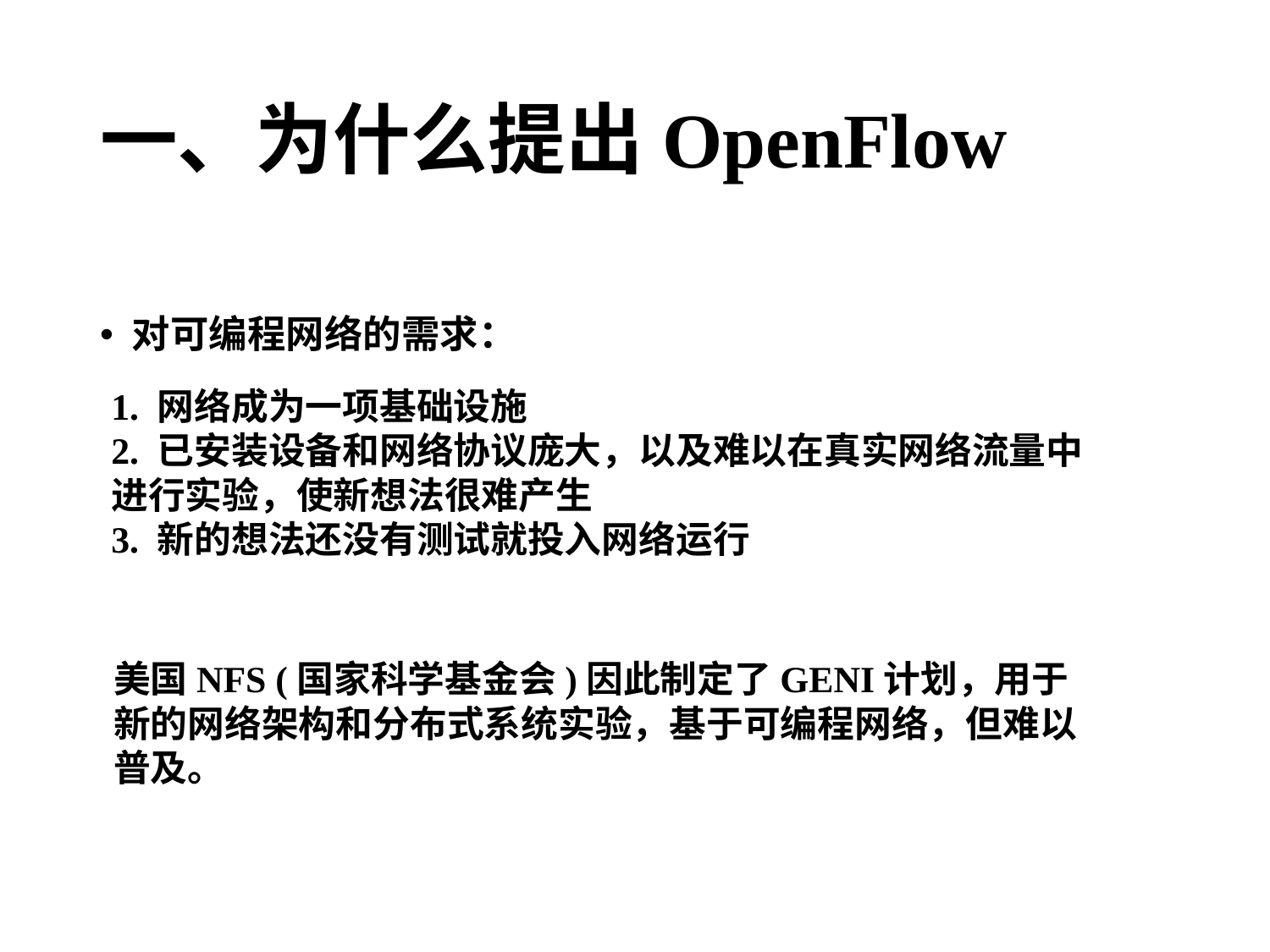

# 一、为什么提出OpenFlow
对可编程网络的需求：
1. 网络成为一项基础设施
2. 已安装设备和网络协议庞大，以及难以在真实网络流量中进行实验，使新想法很难产生
3. 新的想法还没有测试就投入网络运行
美国NFS (国家科学基金会)因此制定了GENI计划，用于新的网络架构和分布式系统实验，基于可编程网络，但难以普及。